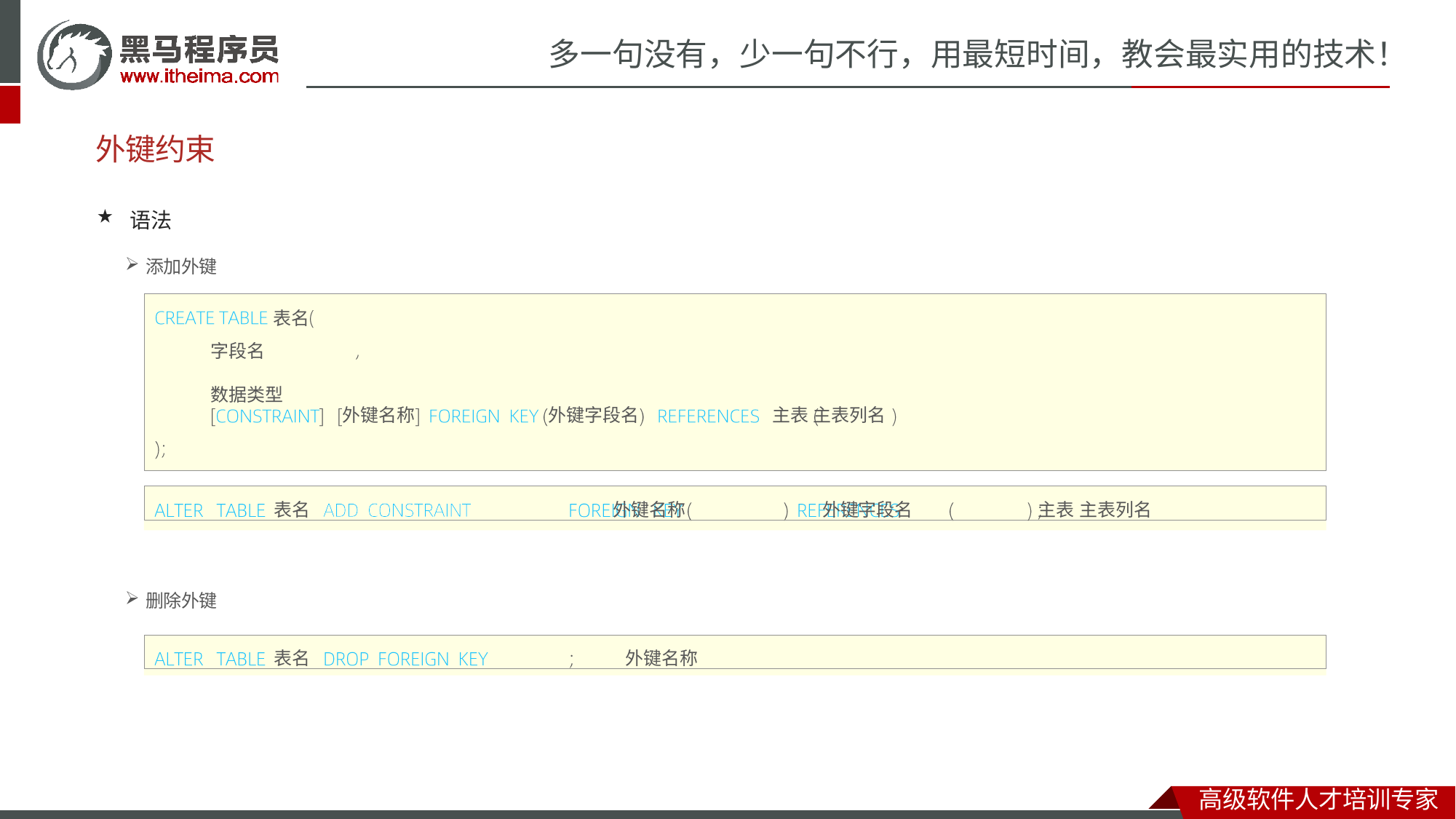

# 多一句没有，少一句不行，用最短时间，教会最实用的技术！

外键约束
语法
添加外键

表名
字段名	数据类型

外键名称
外键字段名
主表 主表列名

表名	外键名称	外键字段名	主表 主表列名

删除外键

表名	外键名称

高级软件人才培训专家